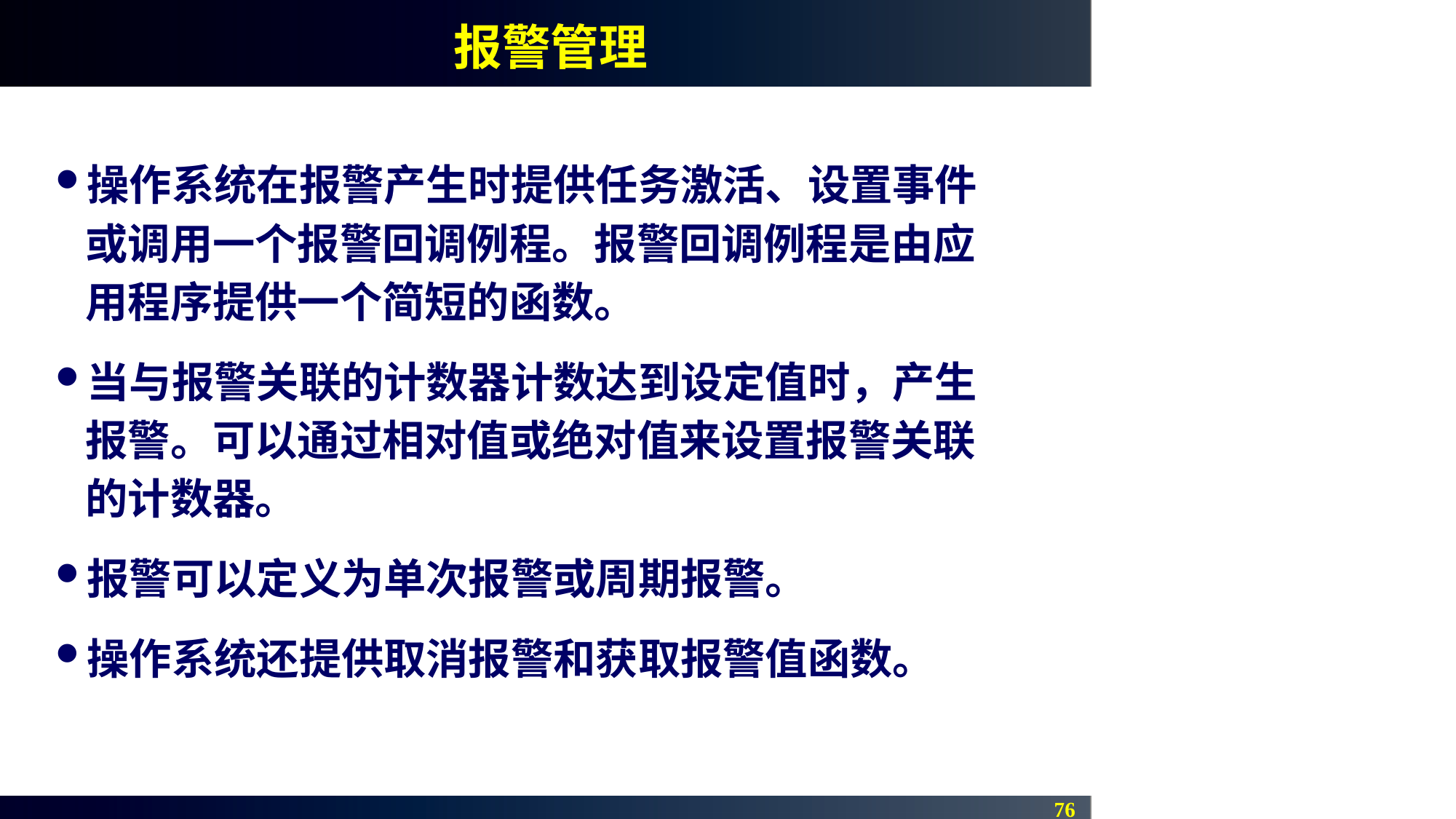

报警管理
操作系统在报警产生时提供任务激活、设置事件或调用一个报警回调例程。报警回调例程是由应用程序提供一个简短的函数。
当与报警关联的计数器计数达到设定值时，产生报警。可以通过相对值或绝对值来设置报警关联的计数器。
报警可以定义为单次报警或周期报警。
操作系统还提供取消报警和获取报警值函数。